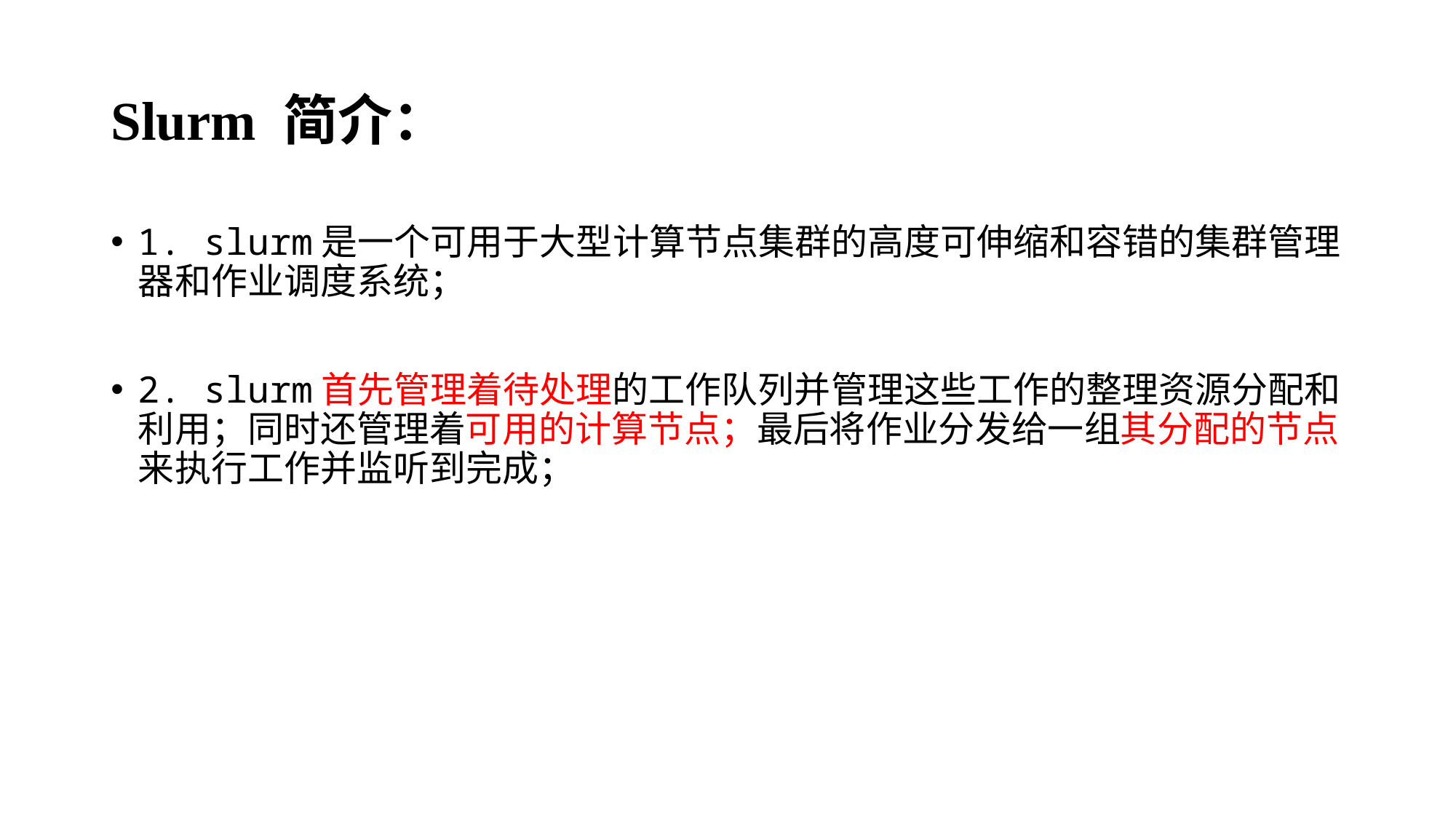

# Slurm 简介：
1. slurm是一个可用于大型计算节点集群的高度可伸缩和容错的集群管理器和作业调度系统；

2. slurm首先管理着待处理的工作队列并管理这些工作的整理资源分配和利用；同时还管理着可用的计算节点；最后将作业分发给一组其分配的节点来执行工作并监听到完成；